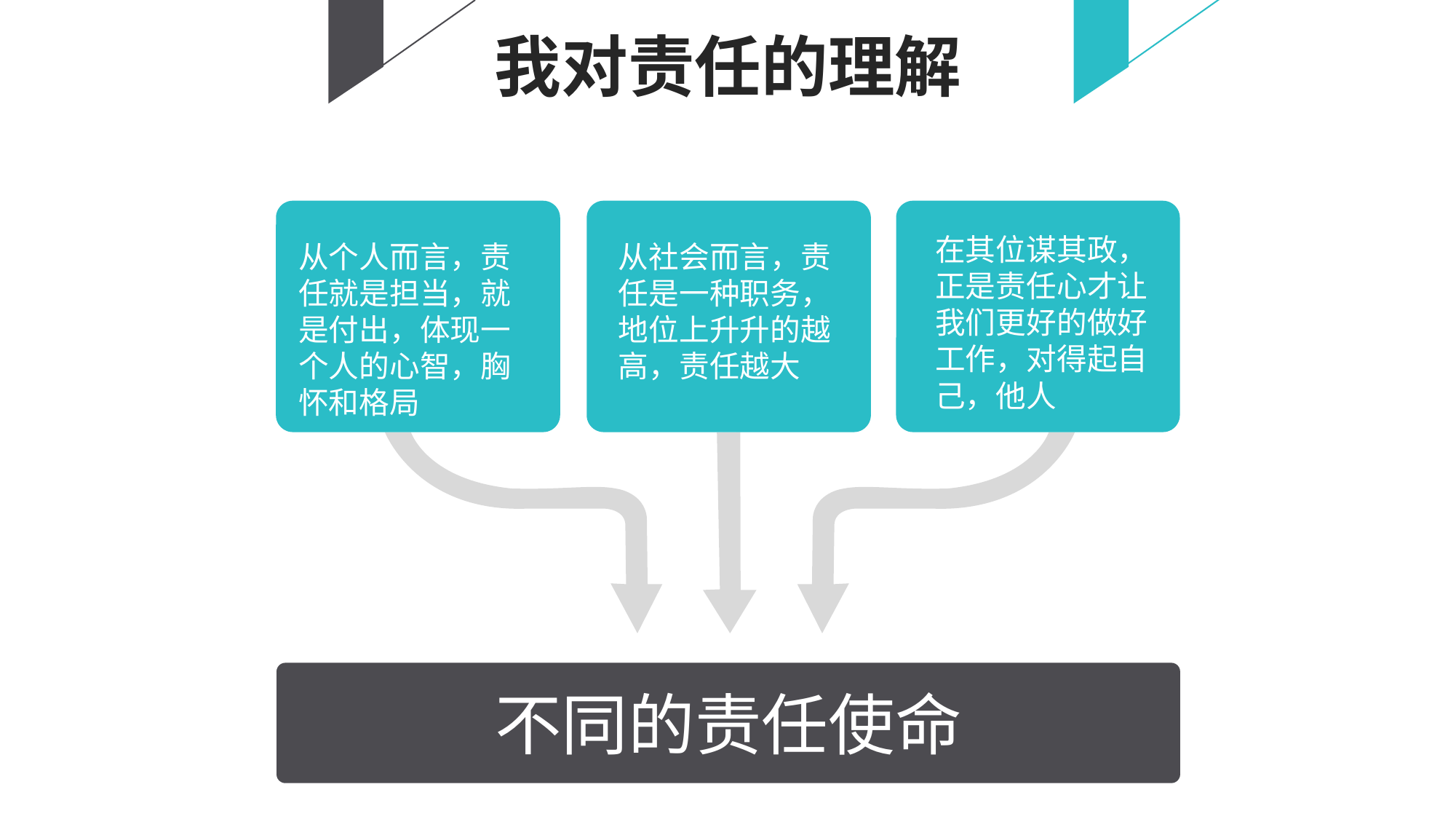

我对责任的理解

从个人而言，责任就是担当，就是付出，体现一个人的心智，胸怀和格局

从社会而言，责任是一种职务，地位上升升的越高，责任越大

在其位谋其政，正是责任心才让我们更好的做好工作，对得起自己，他人

不同的责任使命